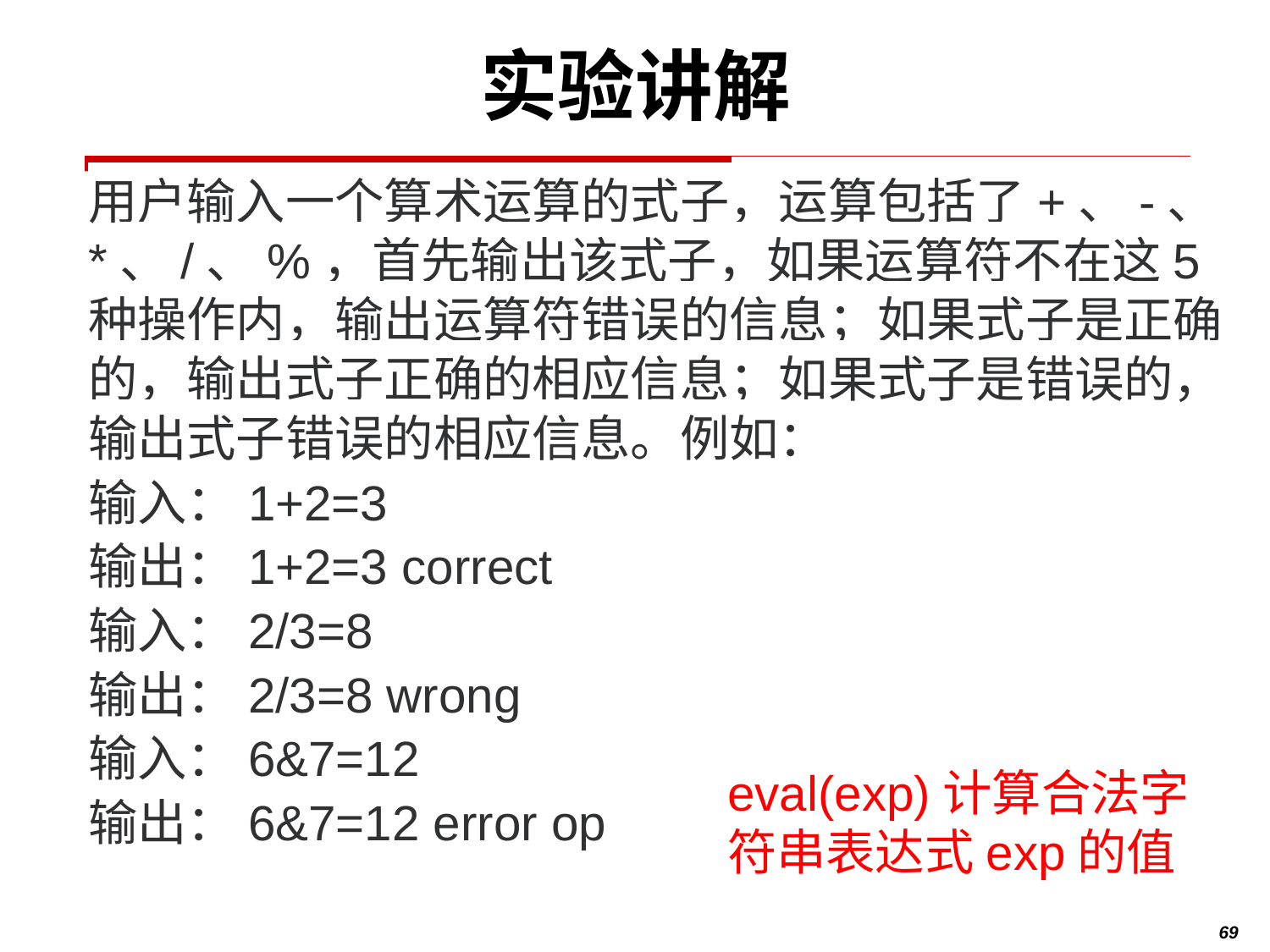

# 实验讲解
用户输入一个算术运算的式子，运算包括了+、-、*、/、%，首先输出该式子，如果运算符不在这5种操作内，输出运算符错误的信息；如果式子是正确的，输出式子正确的相应信息；如果式子是错误的，输出式子错误的相应信息。例如：
输入：1+2=3
输出：1+2=3 correct
输入：2/3=8
输出：2/3=8 wrong
输入：6&7=12
输出：6&7=12 error op

eval(exp)计算合法字符串表达式exp的值
69